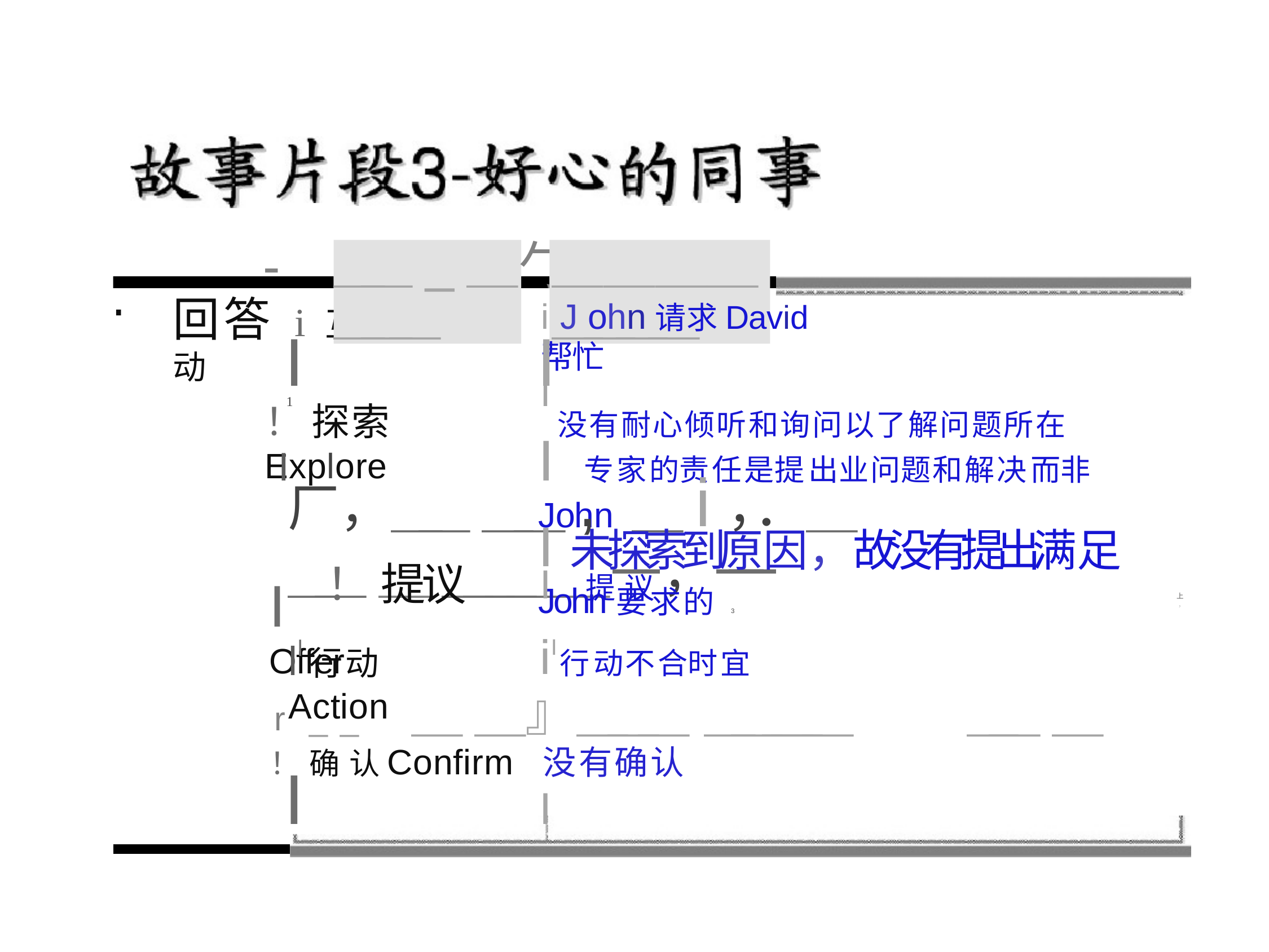

-
勹
＿＿_＿＿＿＿
＿＿＿＿＿＿＿＿

回答 i 互动
i J ohn请求David帮忙
I
I
i
1
！ 探索 Explore
没有耐心倾听和询问以了解问题所在
I 专家的责任是提出业问题和解决而非John
I
厂，＿＿ ＿＿, ＿i，．＿＿＿ ＿ ＿＿＿＿＿一，一一
I ！ 提议 Offer
I未探索到原因，故没有提出满足John要求的 3
I           提	议
iI	行动不合时宜
上 ，
ll	行	动	Action
r	_ _	＿ ＿』＿＿＿	＿     ＿＿       ＿＿	＿ ＿ ＿
！ 确 认	Confirm	没有确认
I
I